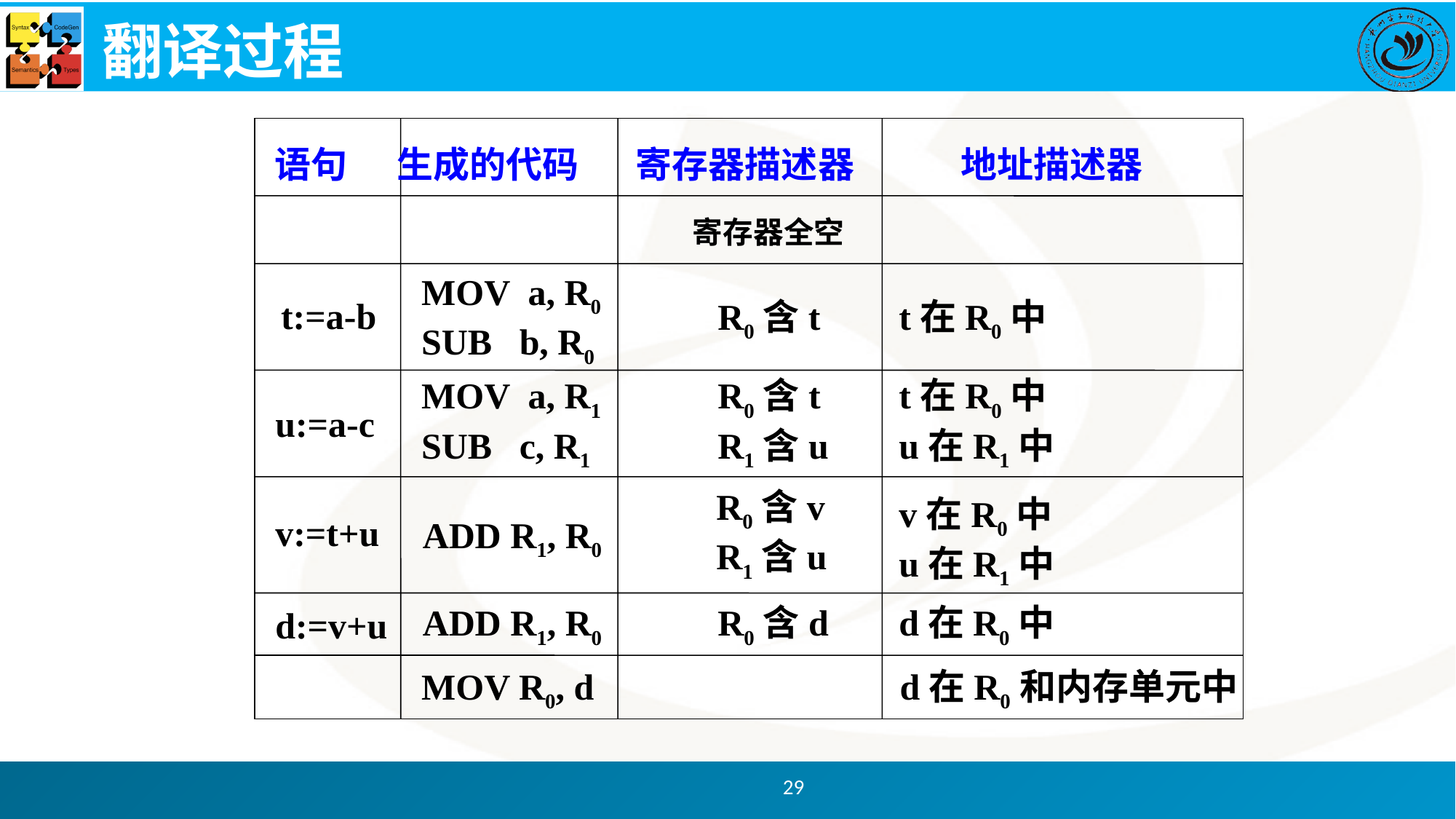

# 翻译过程

语句      生成的代码       寄存器描述器             地址描述器
寄存器全空
MOV  a, R0
SUB   b, R0
t:=a-b
R0含t
t在R0中
MOV  a, R1
SUB   c, R1
R0含t
R1含u
t在R0中
u在R1中
u:=a-c
R0含v
R1含u
v在R0中
u在R1中
v:=t+u
ADD R1, R0
d:=v+u
ADD R1, R0
R0含d
d在R0中
MOV R0, d
d在R0和内存单元中
29